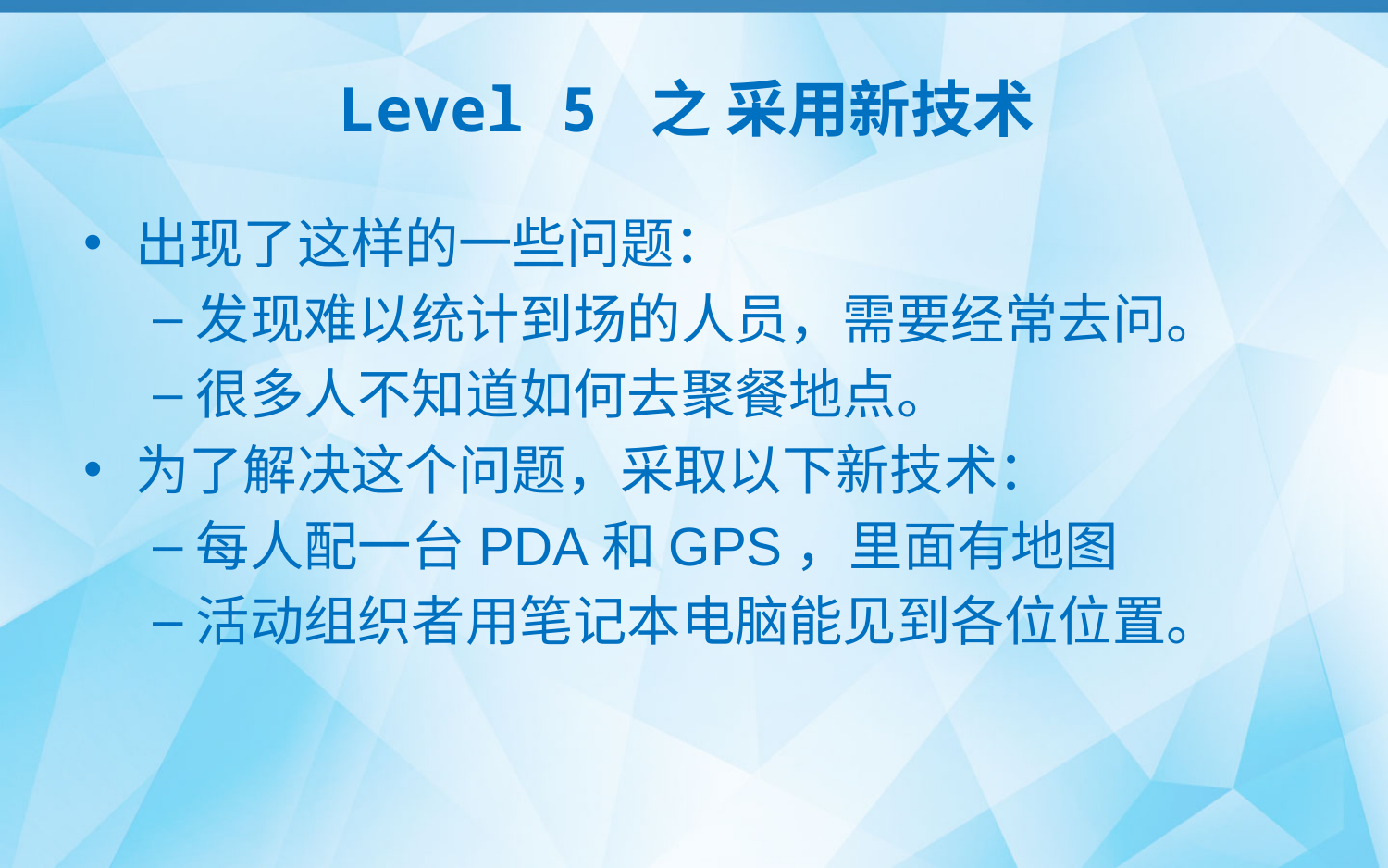

# Level 5 之 采用新技术
出现了这样的一些问题：
发现难以统计到场的人员，需要经常去问。
很多人不知道如何去聚餐地点。
为了解决这个问题，采取以下新技术：
每人配一台PDA和GPS，里面有地图
活动组织者用笔记本电脑能见到各位位置。